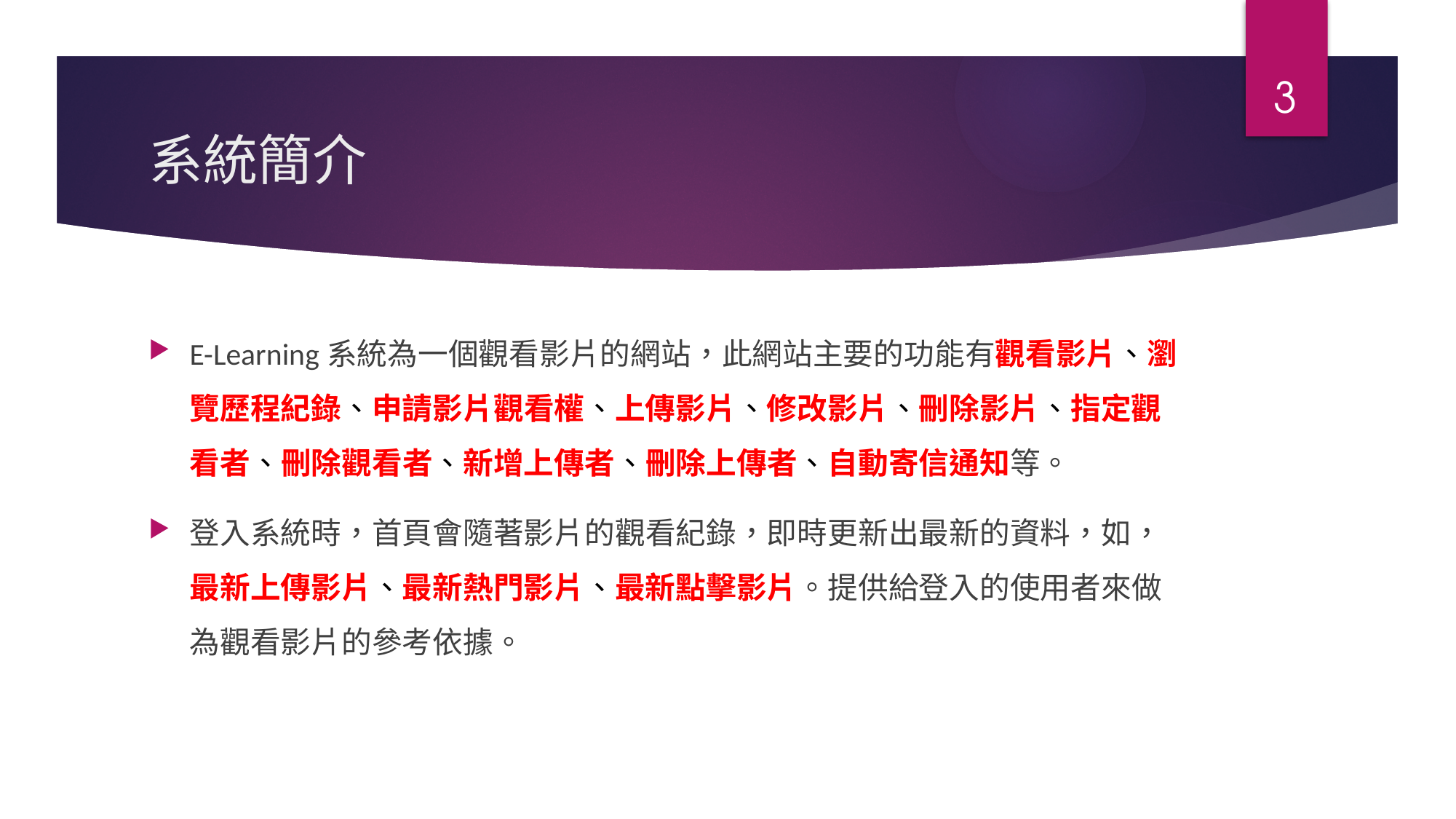

3
# 系統簡介
E-Learning系統為一個觀看影片的網站，此網站主要的功能有觀看影片、瀏覽歷程紀錄、申請影片觀看權、上傳影片、修改影片、刪除影片、指定觀看者、刪除觀看者、新增上傳者、刪除上傳者、自動寄信通知等。
登入系統時，首頁會隨著影片的觀看紀錄，即時更新出最新的資料，如，最新上傳影片、最新熱門影片、最新點擊影片。提供給登入的使用者來做為觀看影片的參考依據。